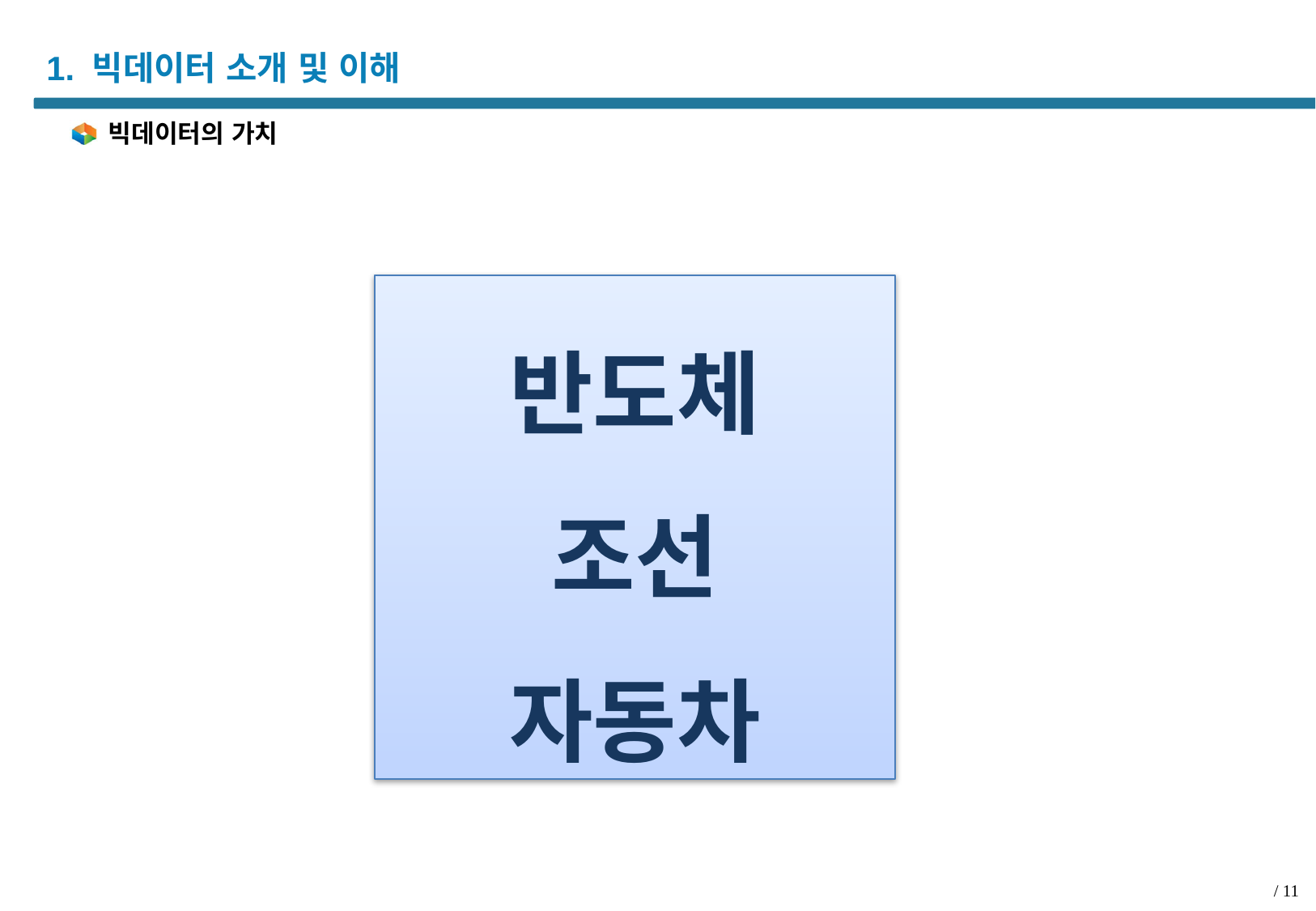

# 1. 빅데이터 소개 및 이해
빅데이터의 가치

반도체
조선
자동차
/ 11